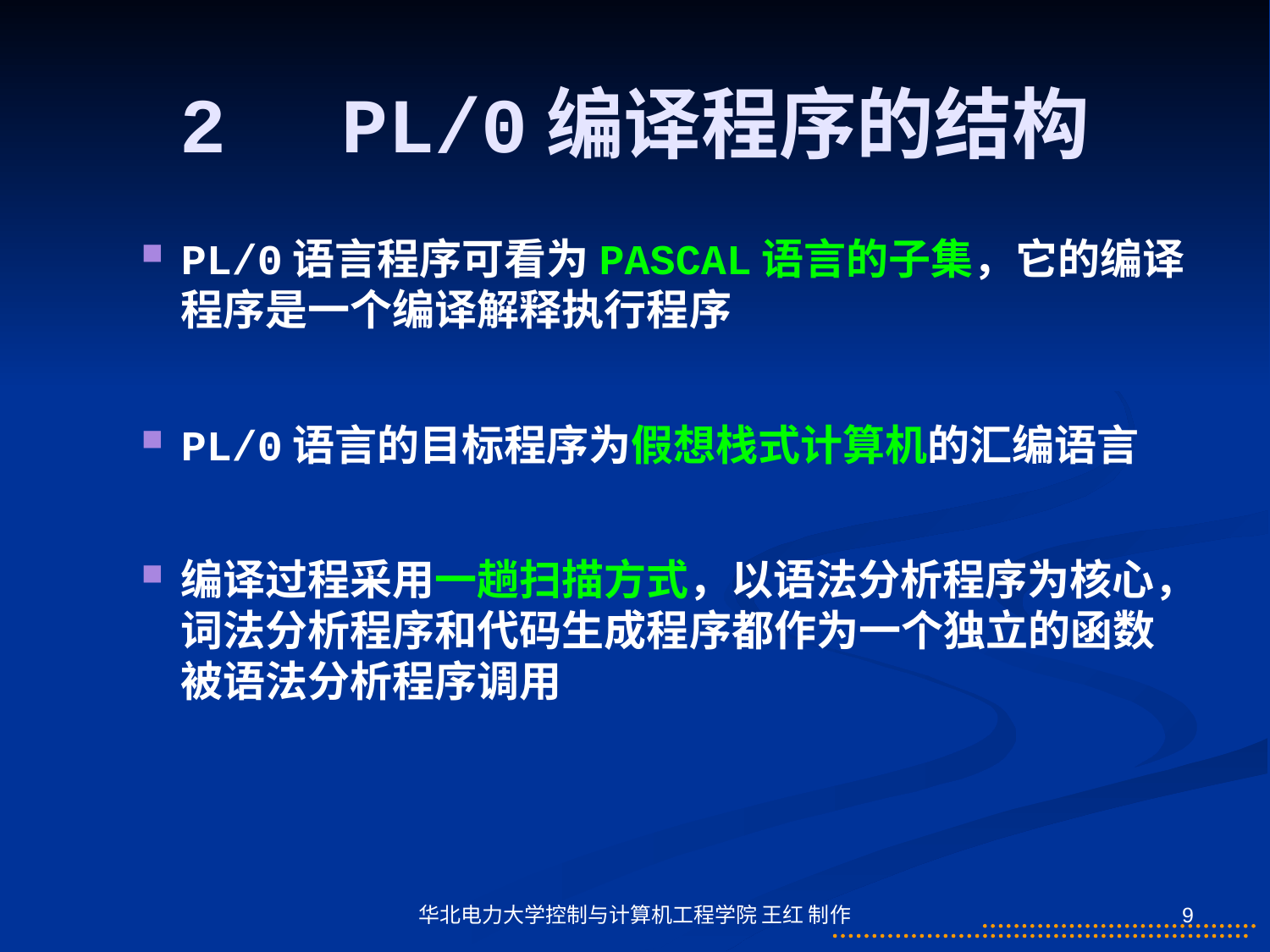

# 2　PL/0编译程序的结构
PL/0语言程序可看为PASCAL语言的子集，它的编译程序是一个编译解释执行程序

PL/0语言的目标程序为假想栈式计算机的汇编语言

编译过程采用一趟扫描方式，以语法分析程序为核心，词法分析程序和代码生成程序都作为一个独立的函数被语法分析程序调用
华北电力大学控制与计算机工程学院 王红 制作
9